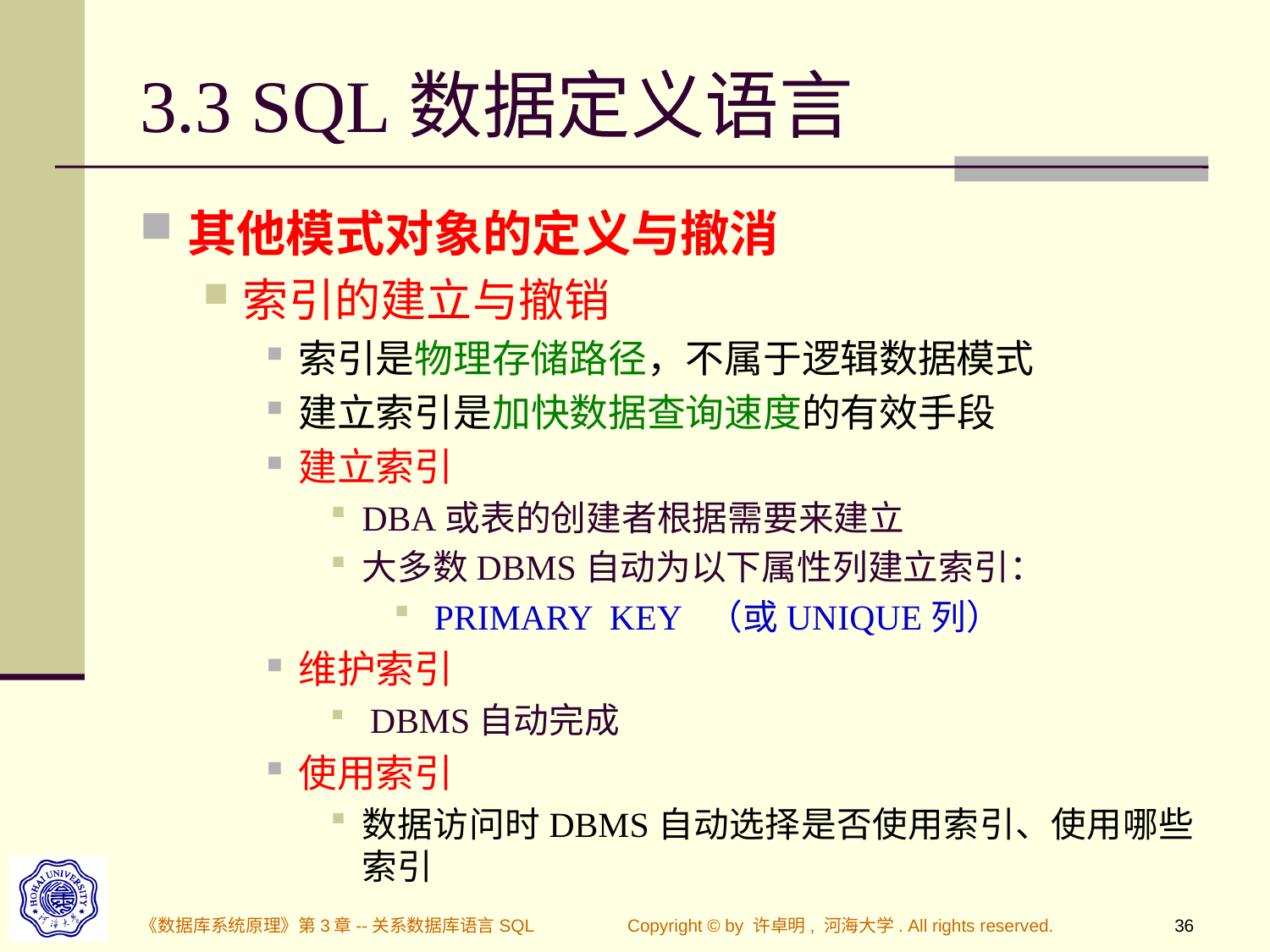

# 3.3 SQL数据定义语言
其他模式对象的定义与撤消
索引的建立与撤销
索引是物理存储路径，不属于逻辑数据模式
建立索引是加快数据查询速度的有效手段
建立索引
DBA或表的创建者根据需要来建立
大多数DBMS自动为以下属性列建立索引：
 PRIMARY  KEY  （或UNIQUE列）
维护索引
 DBMS自动完成
使用索引
数据访问时DBMS自动选择是否使用索引、使用哪些索引
《数据库系统原理》第3章--关系数据库语言SQL
Copyright © by 许卓明, 河海大学. All rights reserved.
36